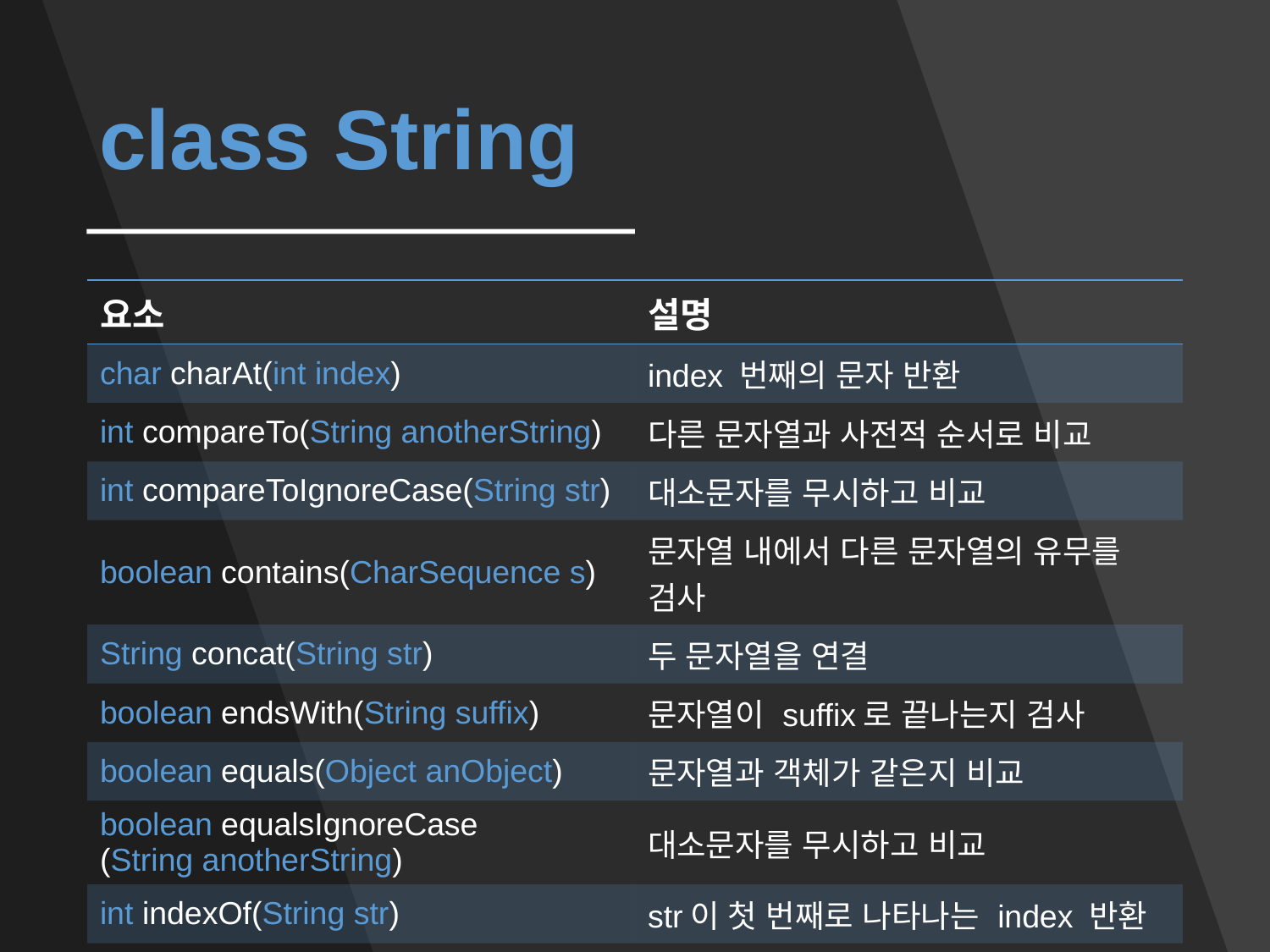

# class String

| 요소 | 설명 |
| --- | --- |
| char charAt(int index) | index 번째의 문자 반환 |
| int compareTo(String anotherString) | 다른 문자열과 사전적 순서로 비교 |
| int compareToIgnoreCase(String str) | 대소문자를 무시하고 비교 |
| boolean contains(CharSequence s) | 문자열 내에서 다른 문자열의 유무를 검사 |
| String concat(String str) | 두 문자열을 연결 |
| boolean endsWith(String suffix) | 문자열이 suffix로 끝나는지 검사 |
| boolean equals(Object anObject) | 문자열과 객체가 같은지 비교 |
| boolean equalsIgnoreCase (String anotherString) | 대소문자를 무시하고 비교 |
| int indexOf(String str) | str이 첫 번째로 나타나는 index 반환 |
| boolean isEmpty() | length() 결과값이 0이면 true 반환 |